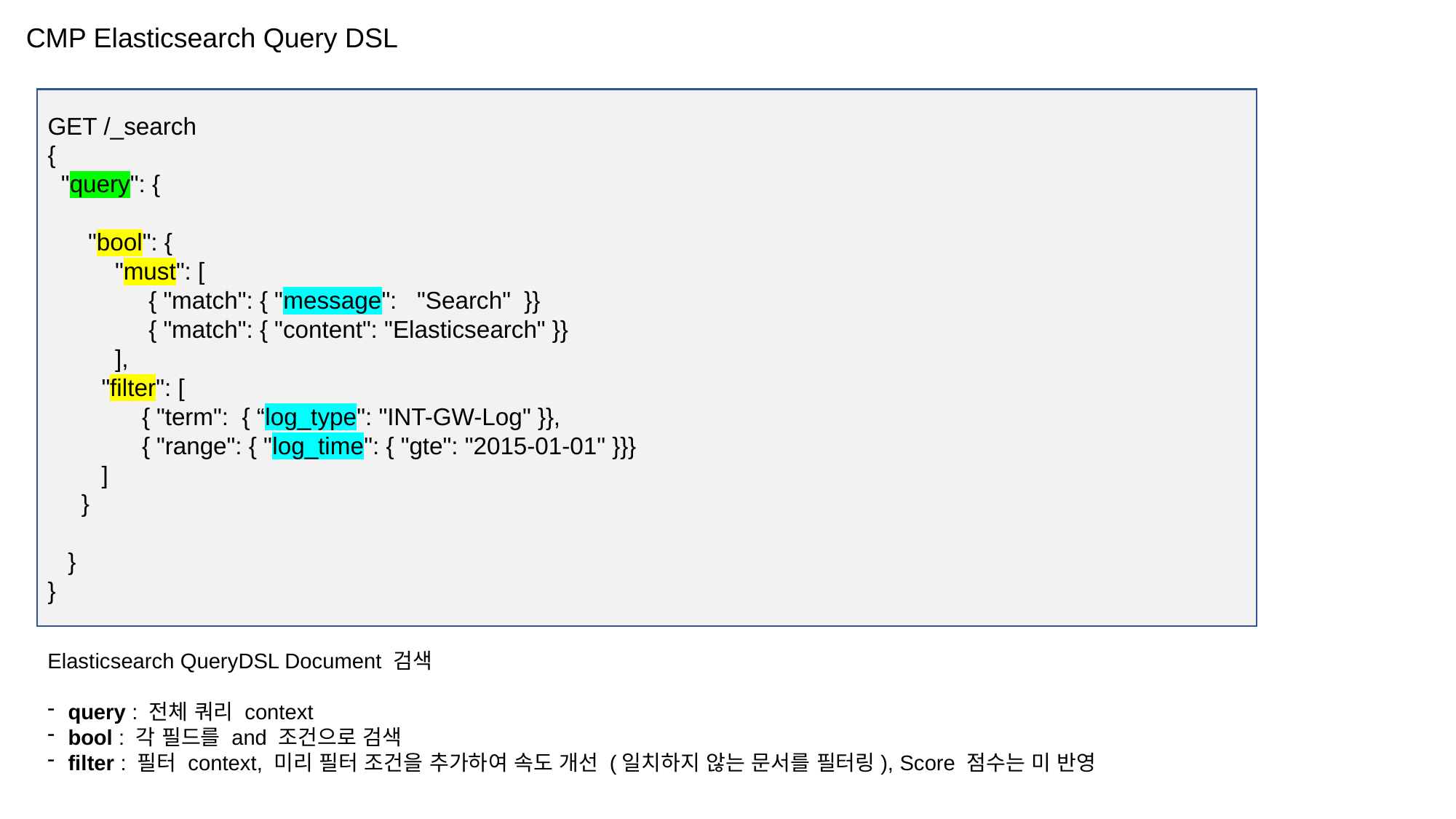

CMP Elasticsearch Query DSL
GET /_search
{
  "query": {

      "bool": {
          "must": [
               { "match": { "message":   "Search"  }}
               { "match": { "content": "Elasticsearch" }}
          ],
        "filter": [
              { "term":  { “log_type": "INT-GW-Log" }},
              { "range": { "log_time": { "gte": "2015-01-01" }}}
        ]
     }

   }
}
Elasticsearch QueryDSL Document 검색

query : 전체 쿼리 context
bool : 각 필드를 and 조건으로 검색
filter : 필터 context, 미리 필터 조건을 추가하여 속도 개선 (일치하지 않는 문서를 필터링), Score 점수는 미 반영